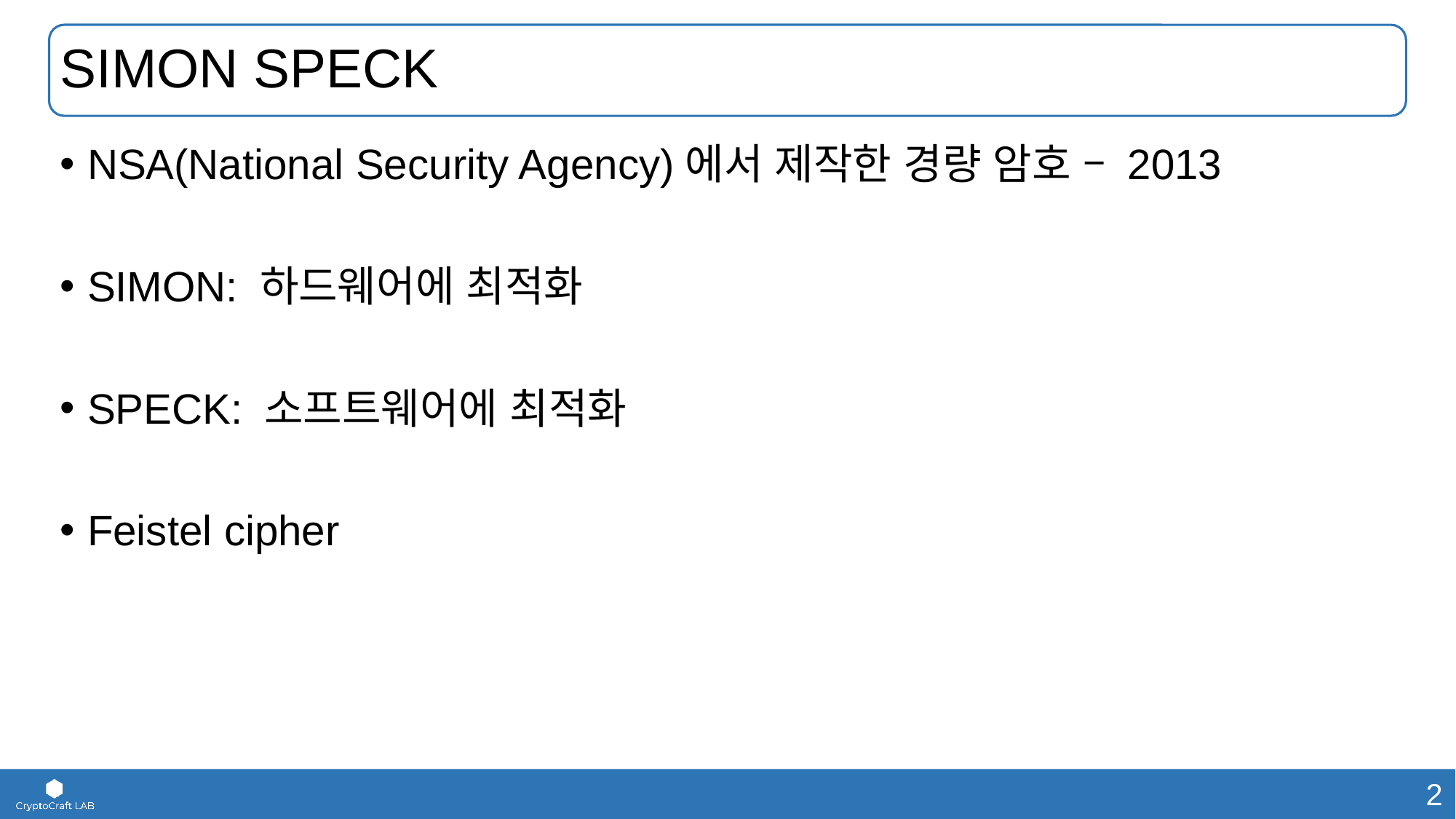

# SIMON SPECK
NSA(National Security Agency)에서 제작한 경량 암호 – 2013

SIMON: 하드웨어에 최적화

SPECK: 소프트웨어에 최적화

Feistel cipher